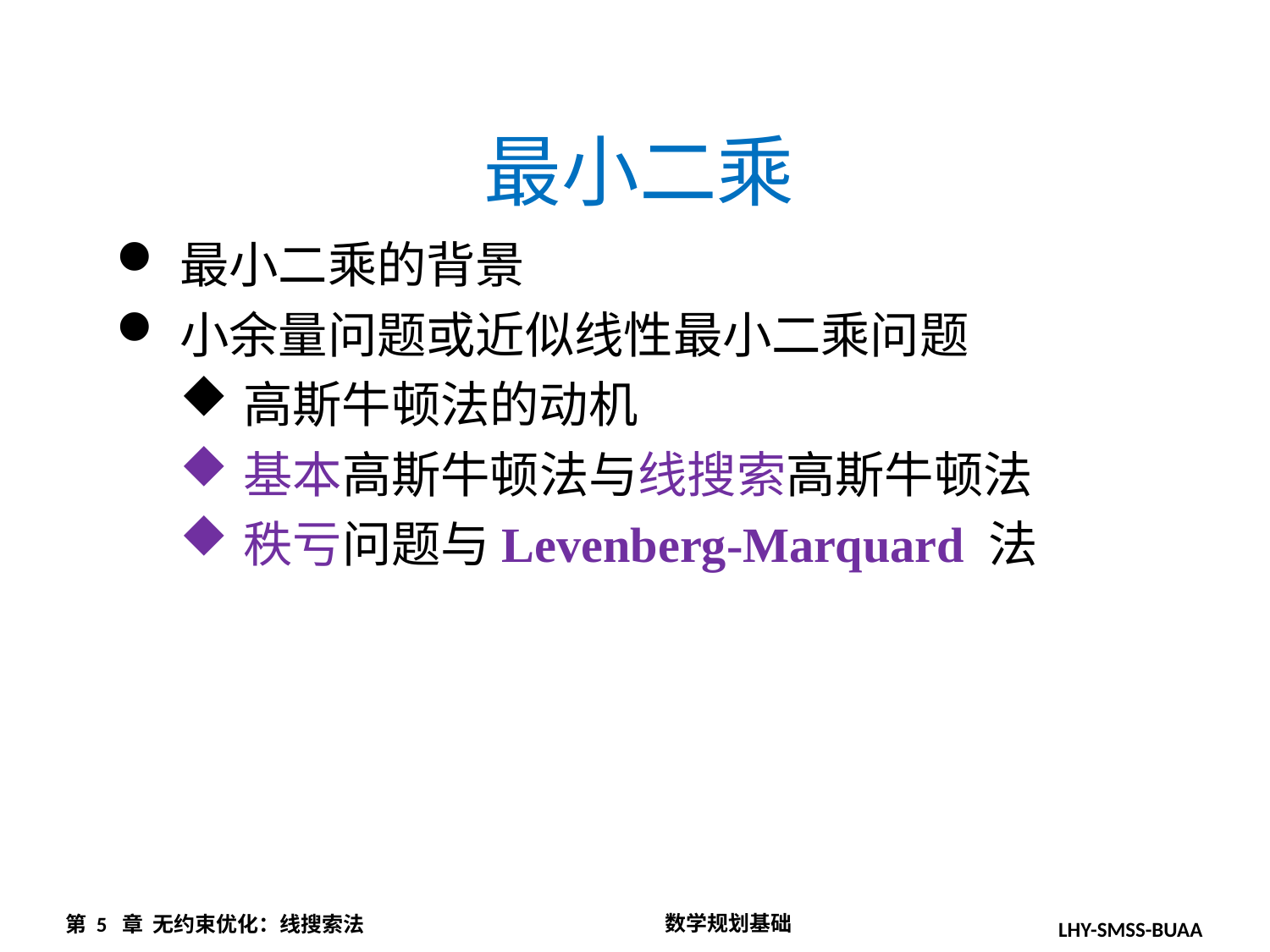

最小二乘
最小二乘的背景
小余量问题或近似线性最小二乘问题
高斯牛顿法的动机
基本高斯牛顿法与线搜索高斯牛顿法
秩亏问题与Levenberg-Marquard 法